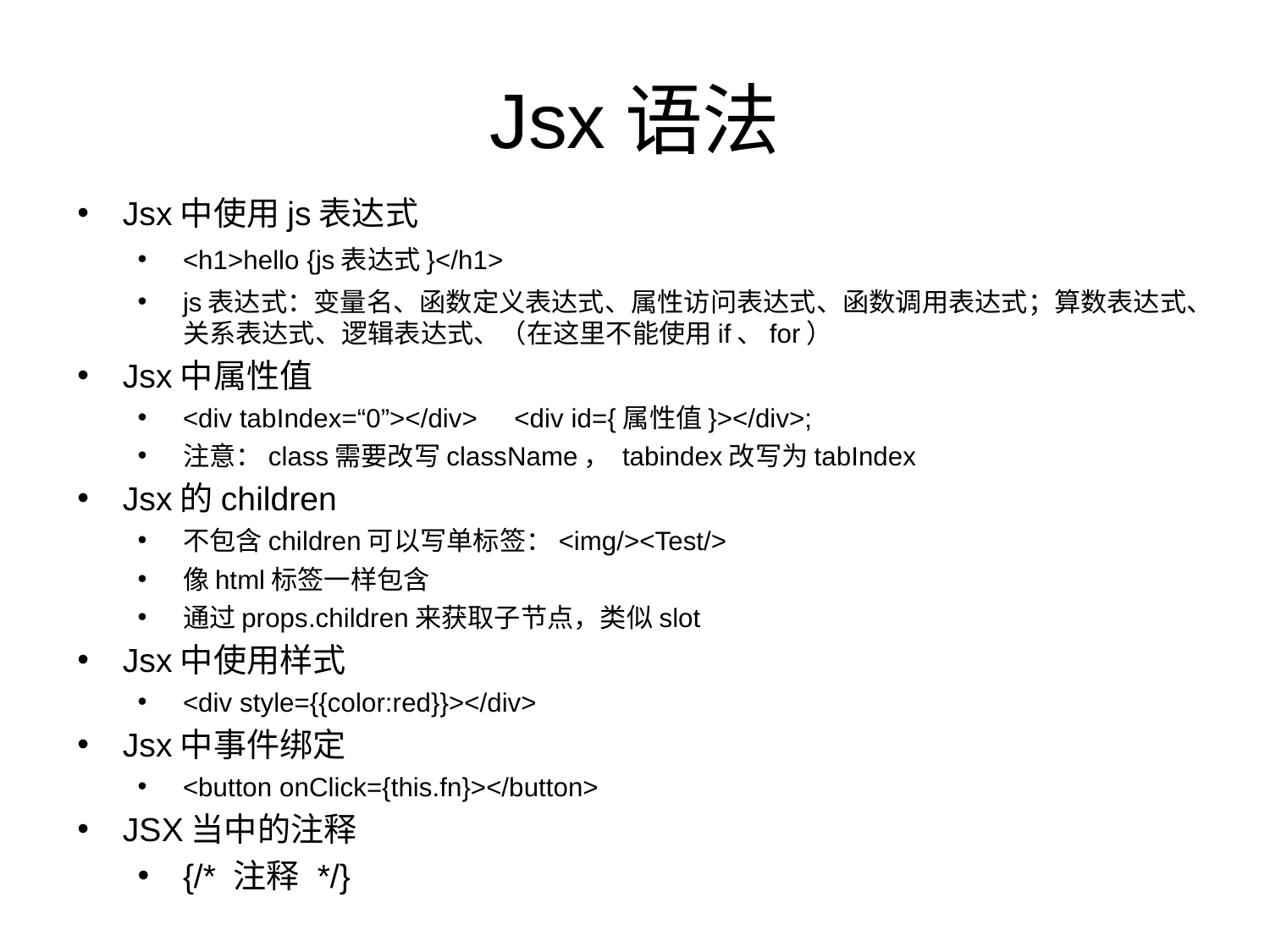

Jsx语法
Jsx中使用js表达式
<h1>hello {js表达式}</h1>
js表达式：变量名、函数定义表达式、属性访问表达式、函数调用表达式；算数表达式、关系表达式、逻辑表达式、（在这里不能使用if、for）
Jsx中属性值
<div tabIndex=“0”></div>     <div id={属性值}></div>;
注意：class需要改写className， tabindex改写为tabIndex
Jsx的children
不包含children可以写单标签：<img/><Test/>
像html标签一样包含
通过props.children来获取子节点，类似slot
Jsx中使用样式
<div style={{color:red}}></div>
Jsx中事件绑定
<button onClick={this.fn}></button>
JSX当中的注释
{/* 注释 */}